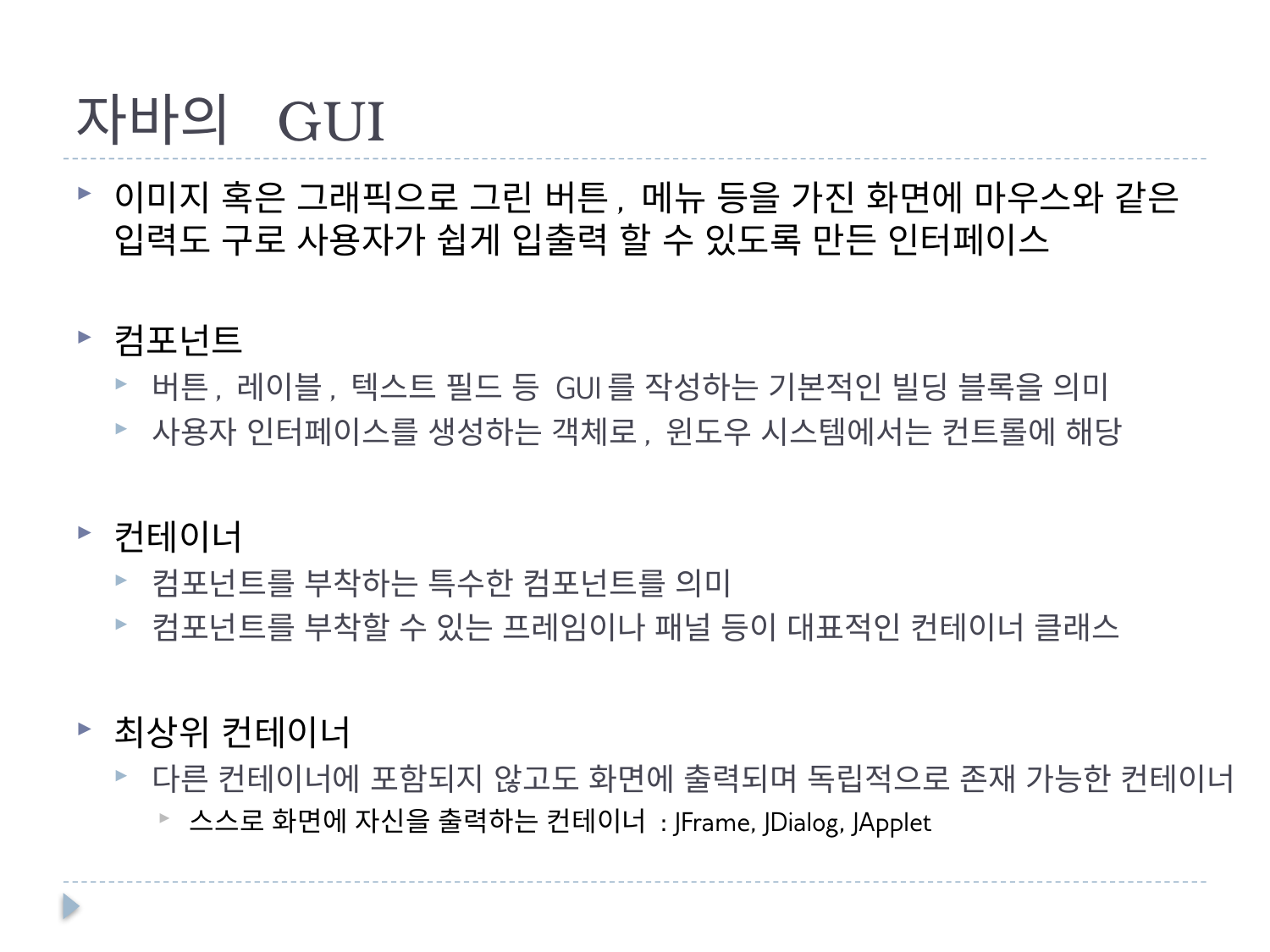

# 자바의  GUI
이미지 혹은 그래픽으로 그린 버튼, 메뉴 등을 가진 화면에 마우스와 같은 입력도 구로 사용자가 쉽게 입출력 할 수 있도록 만든 인터페이스

컴포넌트
버튼, 레이블, 텍스트 필드 등 GUI를 작성하는 기본적인 빌딩 블록을 의미
사용자 인터페이스를 생성하는 객체로, 윈도우 시스템에서는 컨트롤에 해당

컨테이너
컴포넌트를 부착하는 특수한 컴포넌트를 의미
컴포넌트를 부착할 수 있는 프레임이나 패널 등이 대표적인 컨테이너 클래스

최상위 컨테이너
다른 컨테이너에 포함되지 않고도 화면에 출력되며 독립적으로 존재 가능한 컨테이너
스스로 화면에 자신을 출력하는 컨테이너 : JFrame, JDialog, JApplet